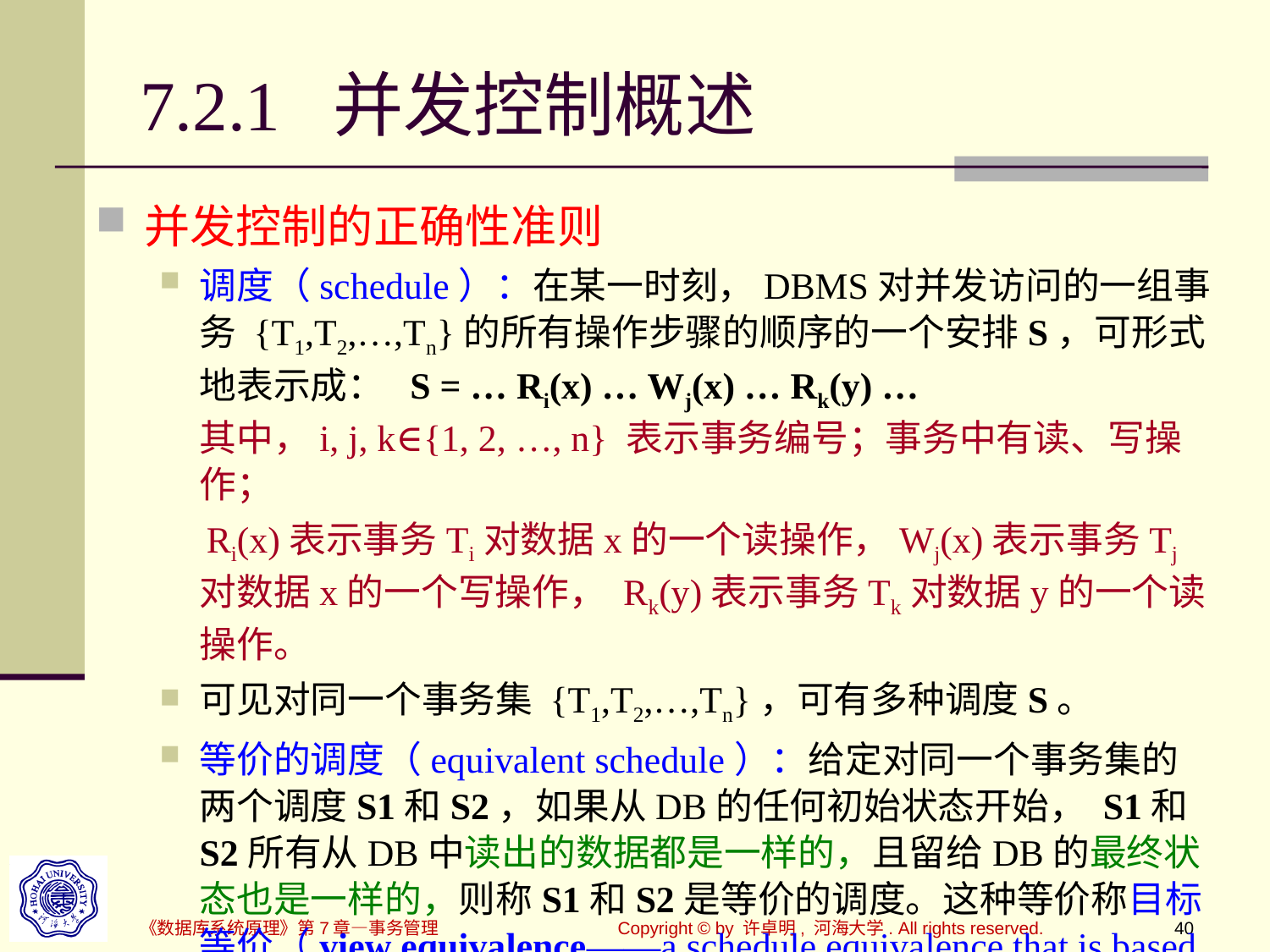

# 7.2.1  并发控制概述
并发控制的正确性准则
调度（schedule）：在某一时刻，DBMS对并发访问的一组事务 {T1,T2,…,Tn}的所有操作步骤的顺序的一个安排S，可形式地表示成：  S = … Ri(x) … Wj(x) … Rk(y) …
其中，i, j, k∈{1, 2, …, n} 表示事务编号；事务中有读、写操作；
     Ri(x)表示事务Ti对数据x的一个读操作，Wj(x)表示事务Tj对数据x的一个写操作， Rk(y)表示事务Tk对数据y的一个读操作。
可见对同一个事务集 {T1,T2,…,Tn}，可有多种调度S。
等价的调度（equivalent schedule）：给定对同一个事务集的两个调度S1和S2，如果从DB的任何初始状态开始， S1和S2所有从DB中读出的数据都是一样的，且留给DB的最终状态也是一样的，则称S1和S2是等价的调度。这种等价称目标等价（view equivalence——a schedule equivalence that is based purely on the read and write operations）。
《数据库系统原理》第7章—事务管理
Copyright © by 许卓明, 河海大学. All rights reserved.
40